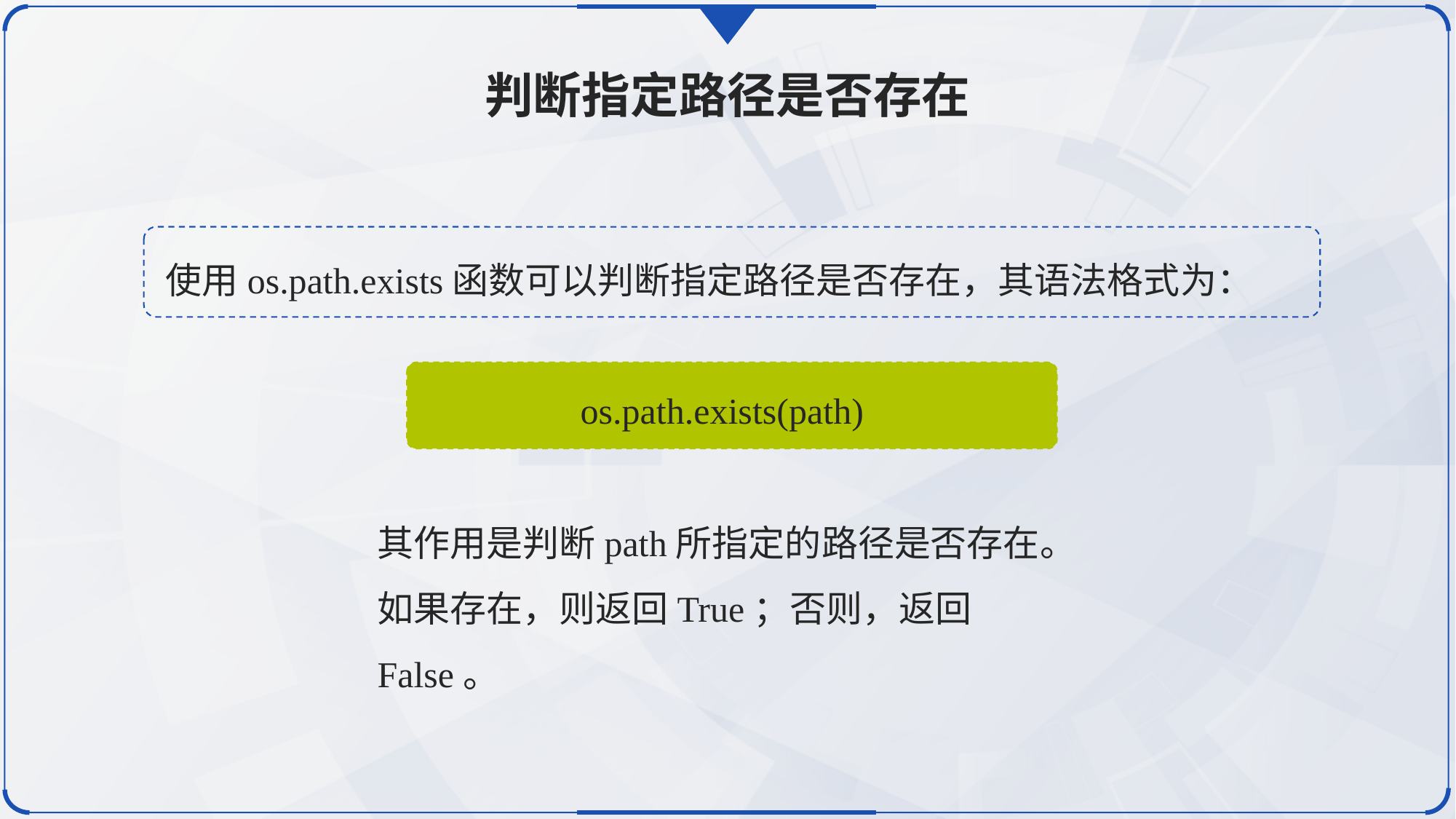

判断指定路径是否存在

使用os.path.exists函数可以判断指定路径是否存在，其语法格式为：

os.path.exists(path)

其作用是判断path所指定的路径是否存在。如果存在，则返回True；否则，返回False。